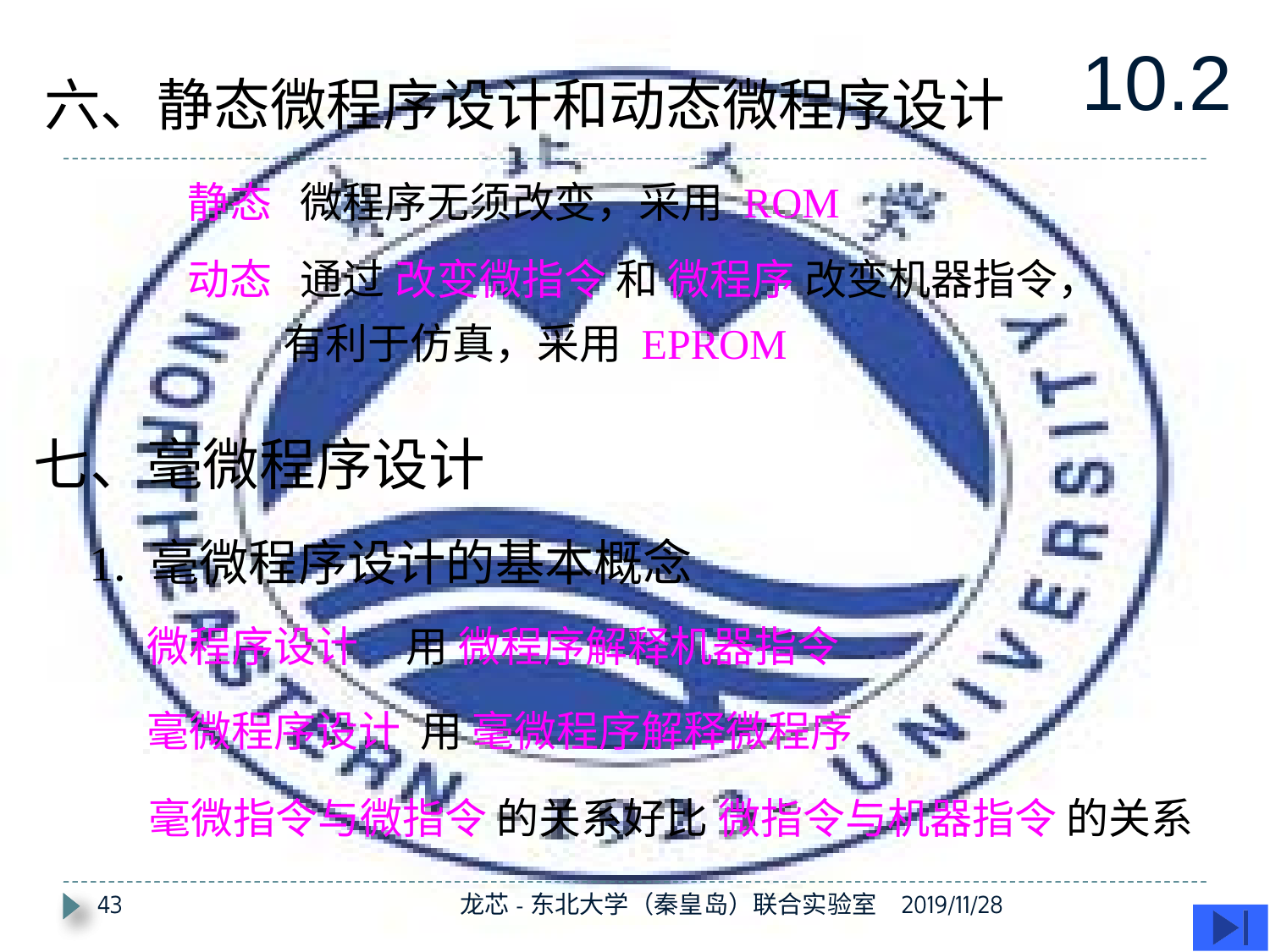

10.2
六、静态微程序设计和动态微程序设计
静态   微程序无须改变，采用 ROM
动态   通过 改变微指令 和 微程序 改变机器指令，
         有利于仿真，采用 EPROM
七、毫微程序设计
1. 毫微程序设计的基本概念
微程序设计     用 微程序解释机器指令
毫微程序设计  用 毫微程序解释微程序
毫微指令与微指令 的关系好比 微指令与机器指令 的关系
43
龙芯-东北大学（秦皇岛）联合实验室
2019/11/28